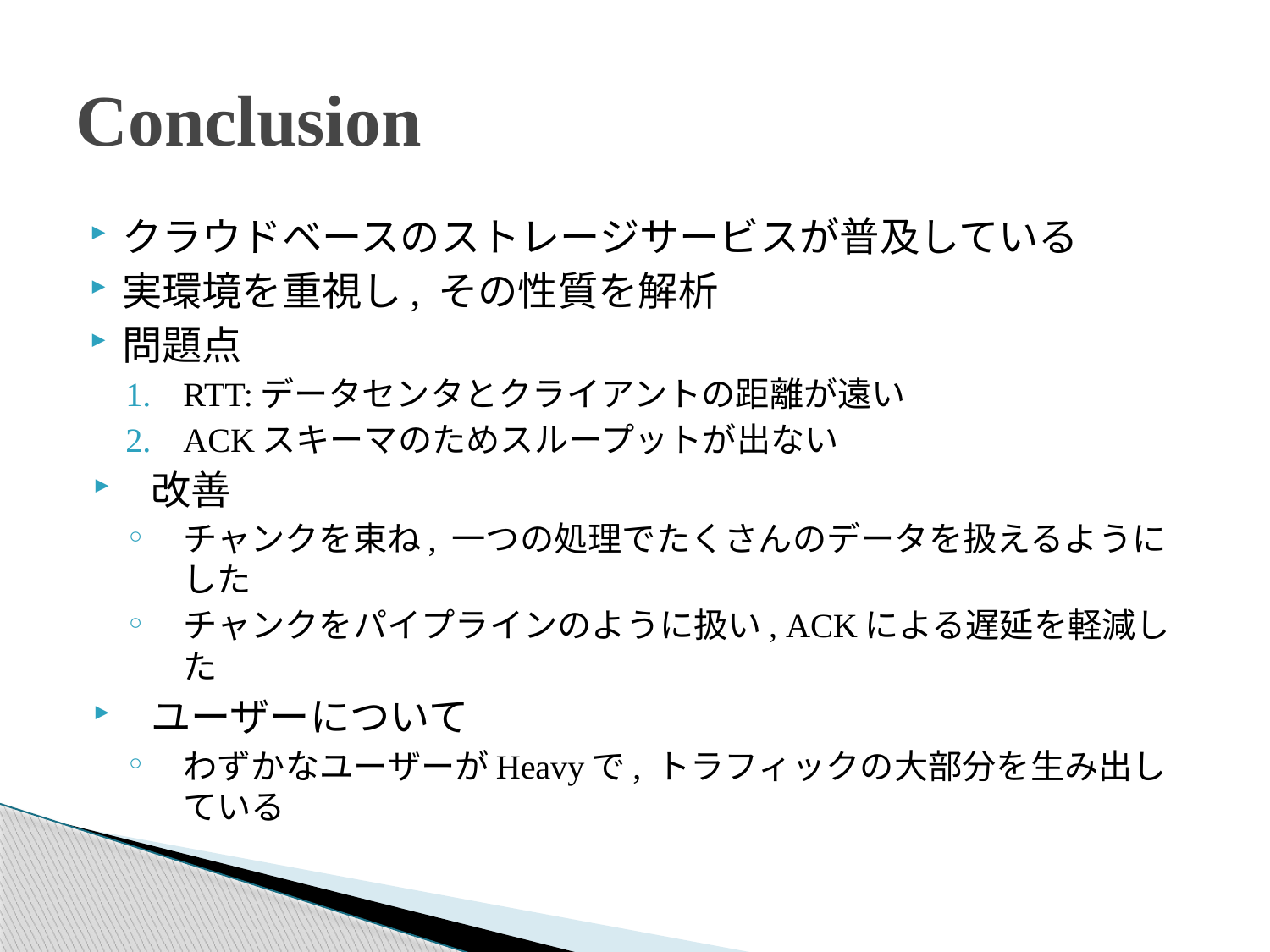

# Conclusion
クラウドベースのストレージサービスが普及している
実環境を重視し, その性質を解析
問題点
RTT:データセンタとクライアントの距離が遠い
ACKスキーマのためスループットが出ない
改善
チャンクを束ね, 一つの処理でたくさんのデータを扱えるようにした
チャンクをパイプラインのように扱い, ACKによる遅延を軽減した
ユーザーについて
わずかなユーザーがHeavyで, トラフィックの大部分を生み出している